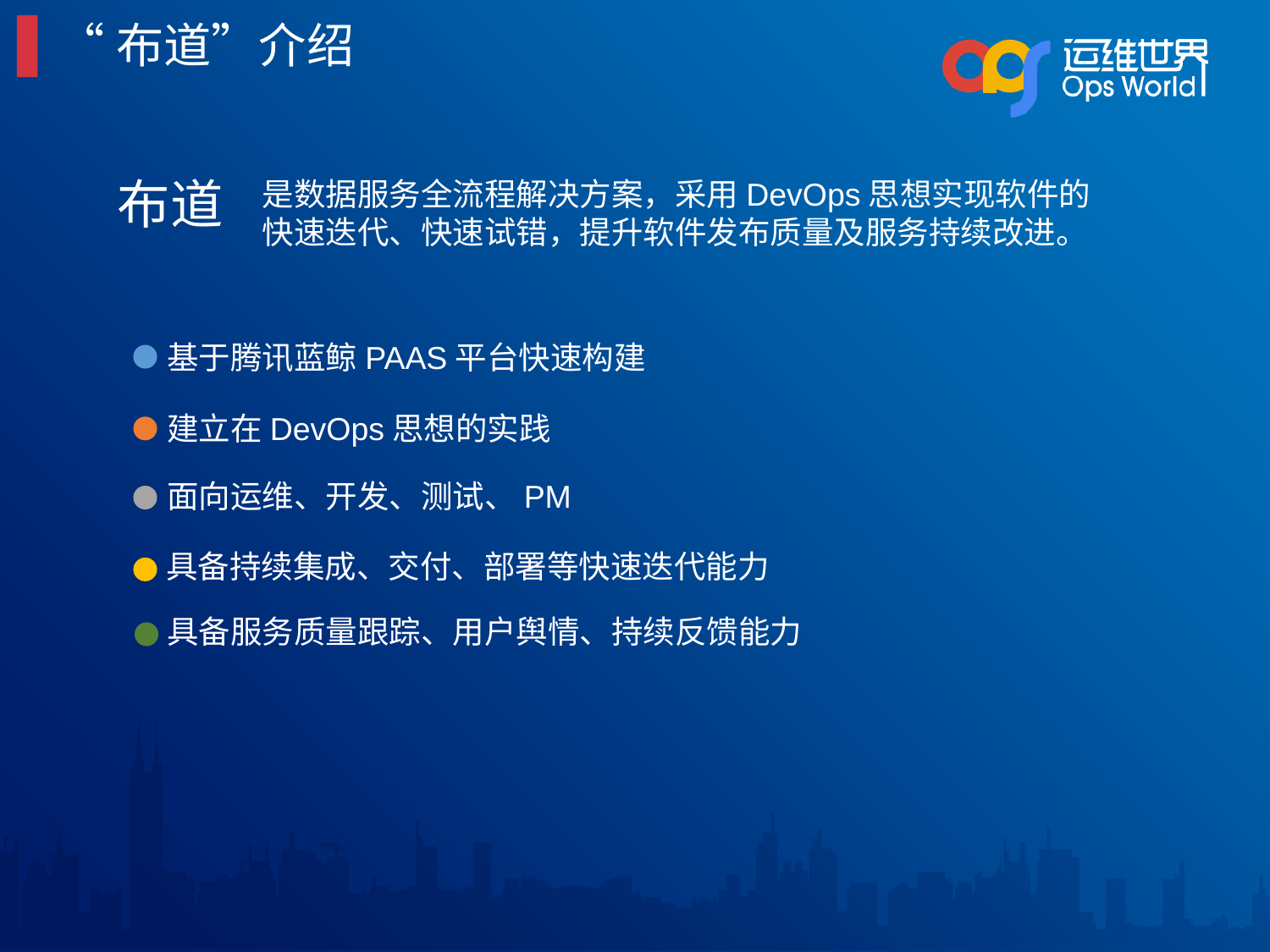

“布道”介绍

布道
是数据服务全流程解决方案，采用DevOps思想实现软件的快速迭代、快速试错，提升软件发布质量及服务持续改进。
基于腾讯蓝鲸PAAS平台快速构建

建立在DevOps思想的实践

面向运维、开发、测试、PM

具备持续集成、交付、部署等快速迭代能力

具备服务质量跟踪、用户舆情、持续反馈能力